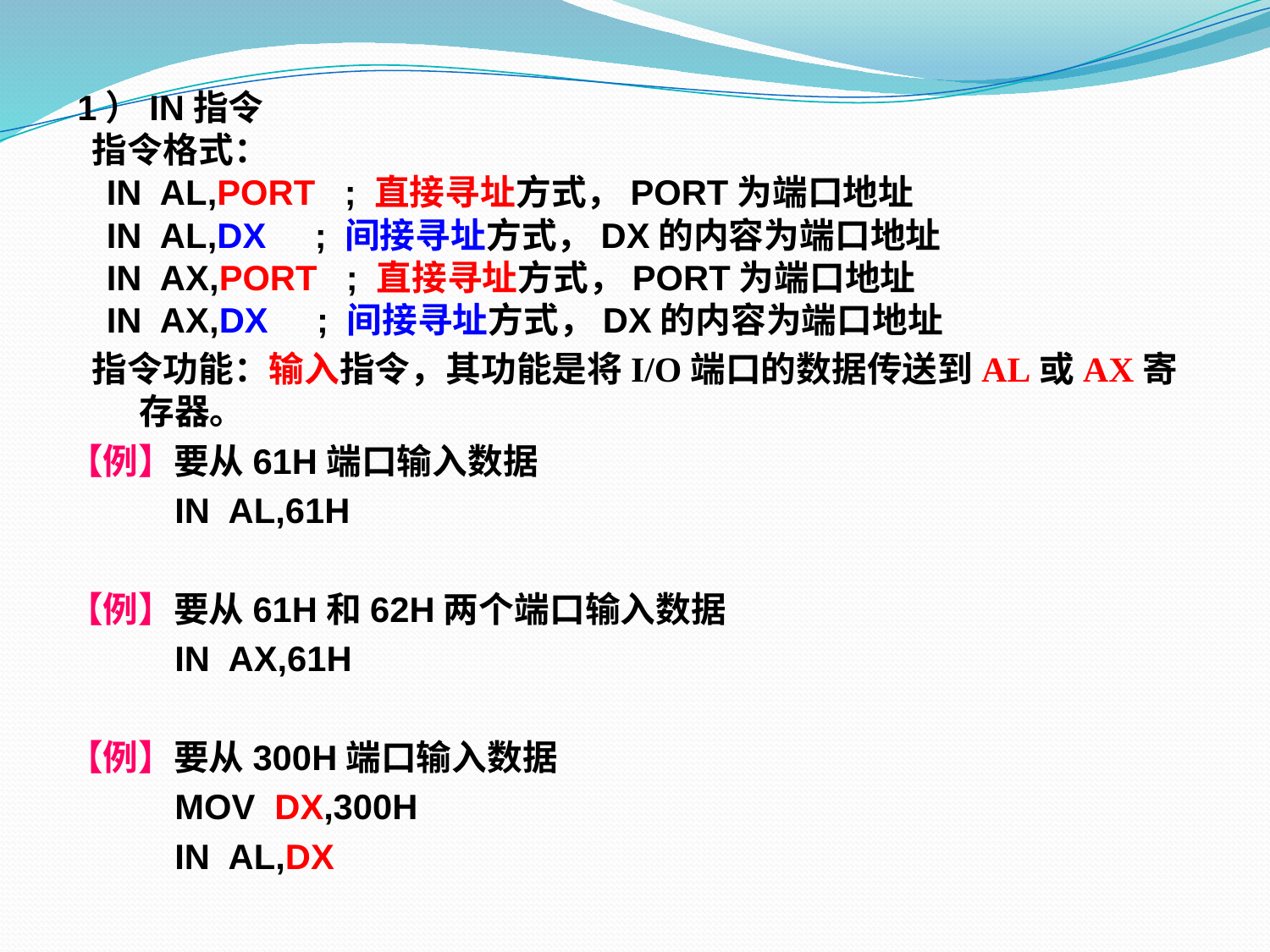

1）IN指令
  指令格式：
    IN  AL,PORT   ; 直接寻址方式，PORT为端口地址
    IN  AL,DX     ; 间接寻址方式，DX的内容为端口地址
    IN  AX,PORT   ; 直接寻址方式，PORT为端口地址
    IN  AX,DX     ; 间接寻址方式，DX的内容为端口地址
  指令功能：输入指令，其功能是将I/O端口的数据传送到AL或AX寄存器。
【例】要从61H端口输入数据
           IN  AL,61H

【例】要从61H和62H两个端口输入数据
           IN  AX,61H

【例】要从300H端口输入数据
           MOV  DX,300H
           IN  AL,DX